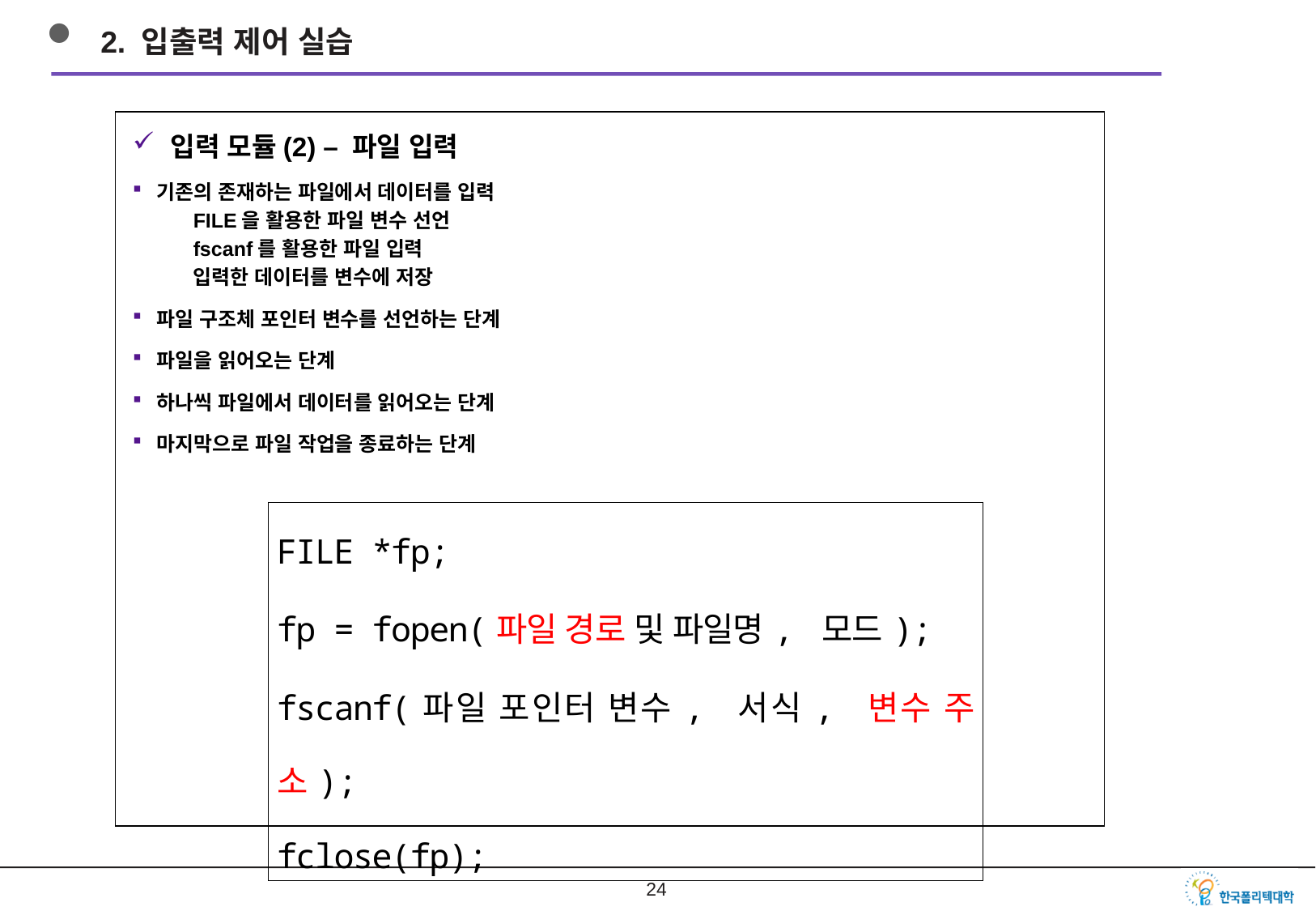

2. 입출력 제어 실습

입력 모듈(2) – 파일 입력
기존의 존재하는 파일에서 데이터를 입력
FILE을 활용한 파일 변수 선언
fscanf를 활용한 파일 입력
입력한 데이터를 변수에 저장
파일 구조체 포인터 변수를 선언하는 단계
파일을 읽어오는 단계
하나씩 파일에서 데이터를 읽어오는 단계
마지막으로 파일 작업을 종료하는 단계

| FILE \*fp; fp = fopen(파일 경로 및 파일명, 모드); fscanf(파일 포인터 변수, 서식, 변수 주소); fclose(fp); |
| --- |
24